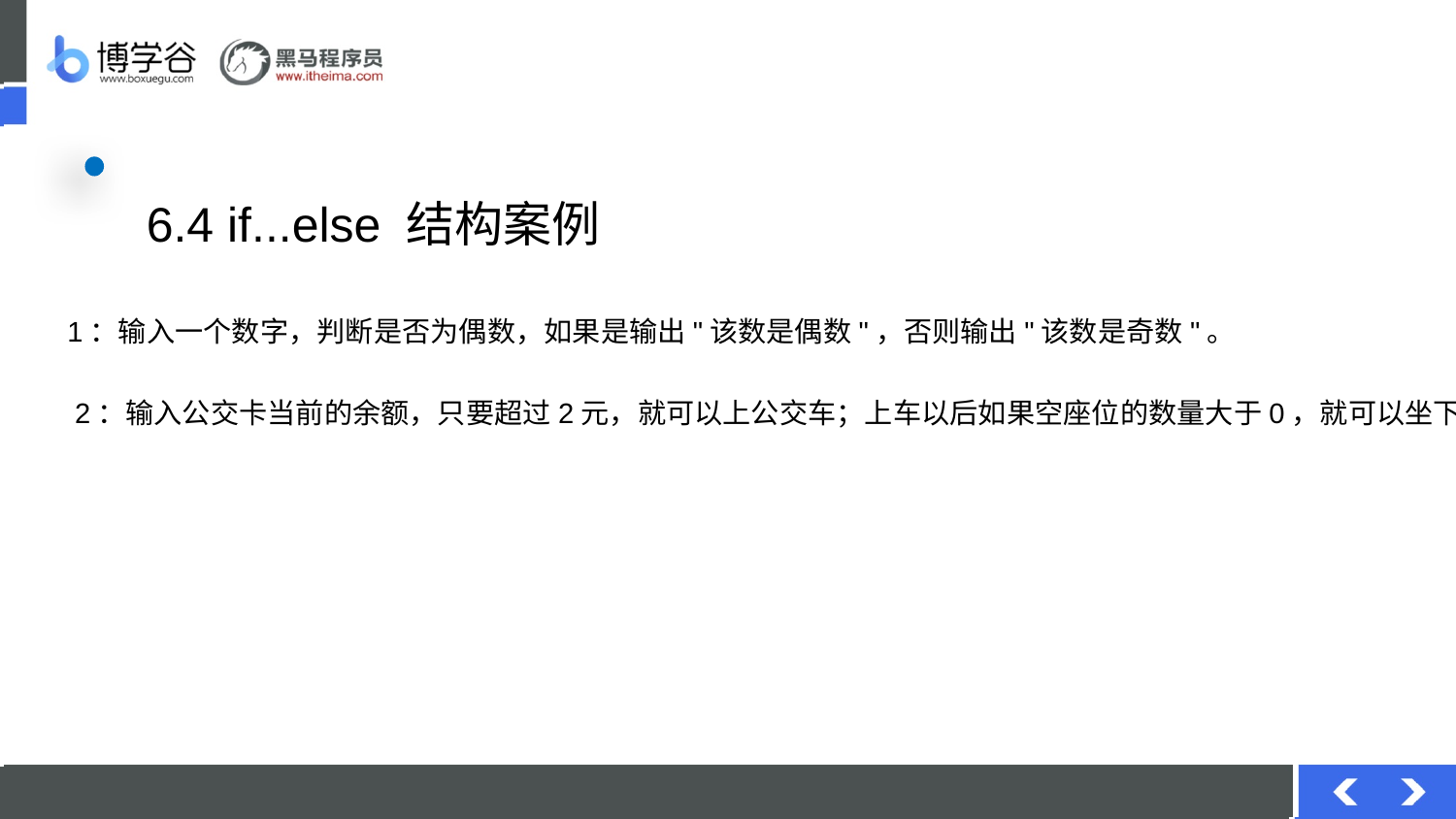

# 6.4 if...else 结构案例
1：输入一个数字，判断是否为偶数，如果是输出"该数是偶数"，否则输出"该数是奇数"。
2：输入公交卡当前的余额，只要超过2元，就可以上公交车；上车以后如果空座位的数量大于0，就可以坐下。